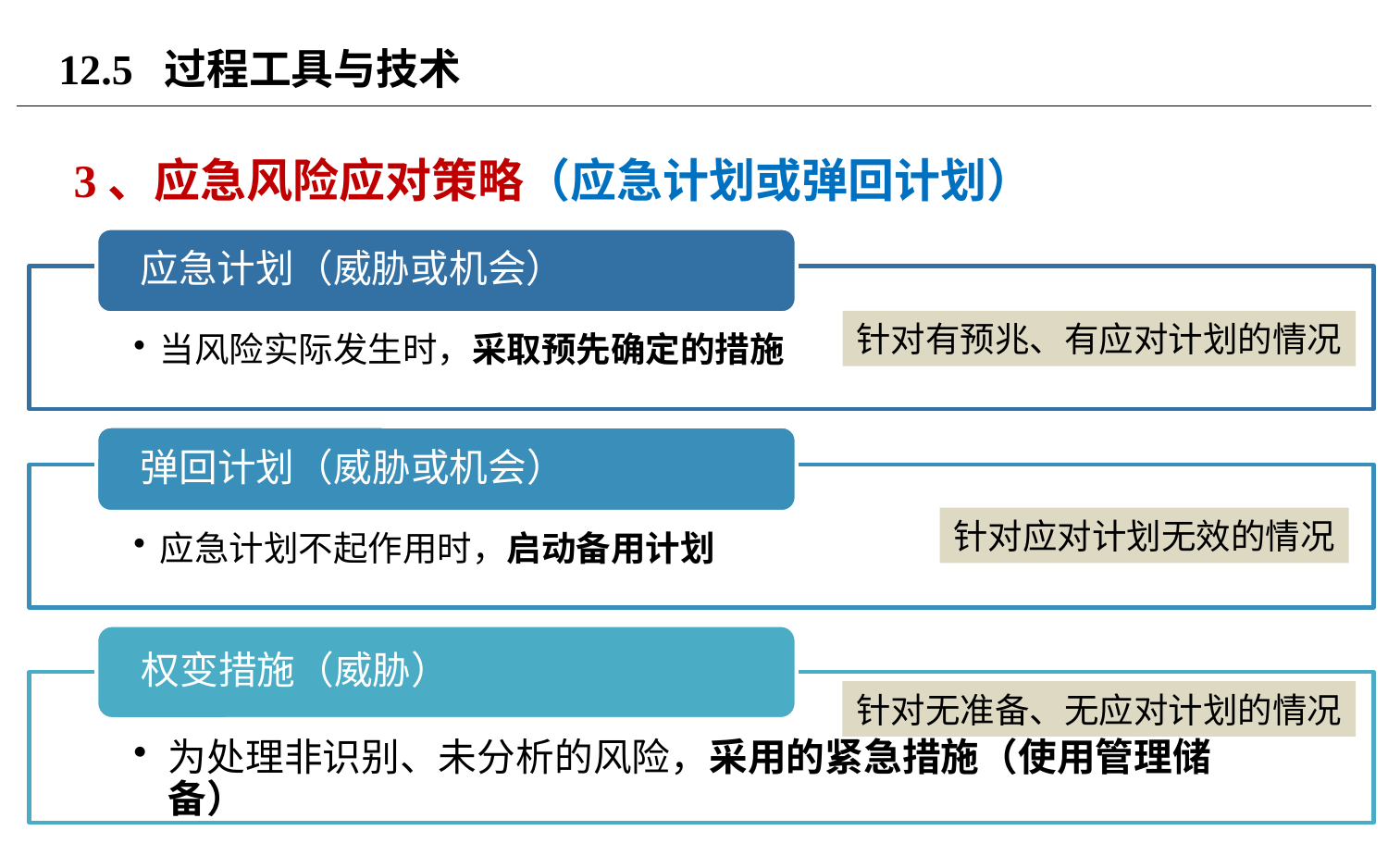

# 12.5  过程工具与技术
3、应急风险应对策略（应急计划或弹回计划）

当风险实际发生时，采取预先确定的措施
应急计划（威胁或机会）
应急计划不起作用时，启动备用计划
弹回计划（威胁或机会）
为处理非识别、未分析的风险，采用的紧急措施（使用管理储备）
权变措施（威胁）
针对有预兆、有应对计划的情况
针对应对计划无效的情况
针对无准备、无应对计划的情况